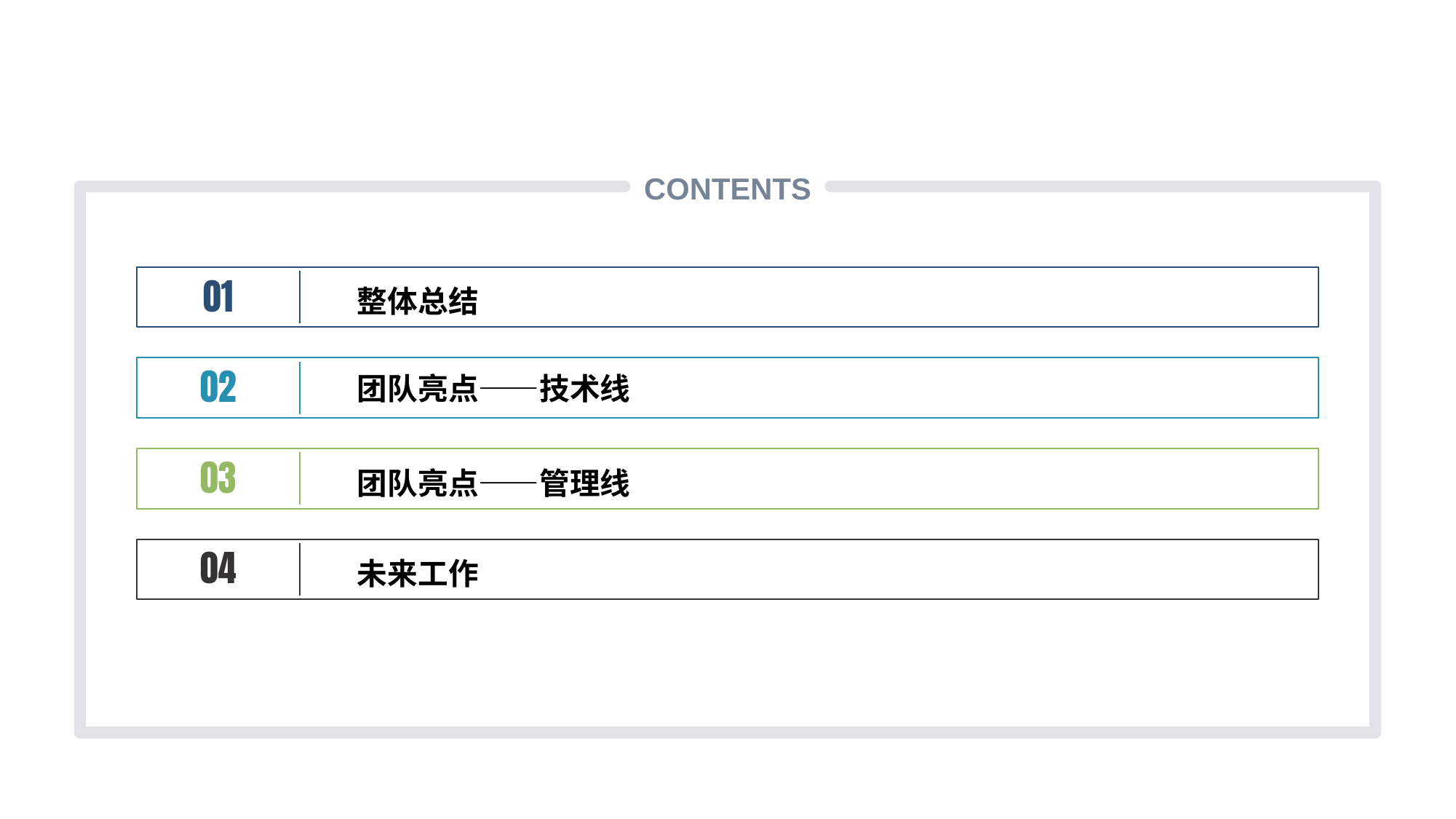

CONTENTS

01
整体总结

02
团队亮点——技术线
03
团队亮点——管理线

04
未来工作